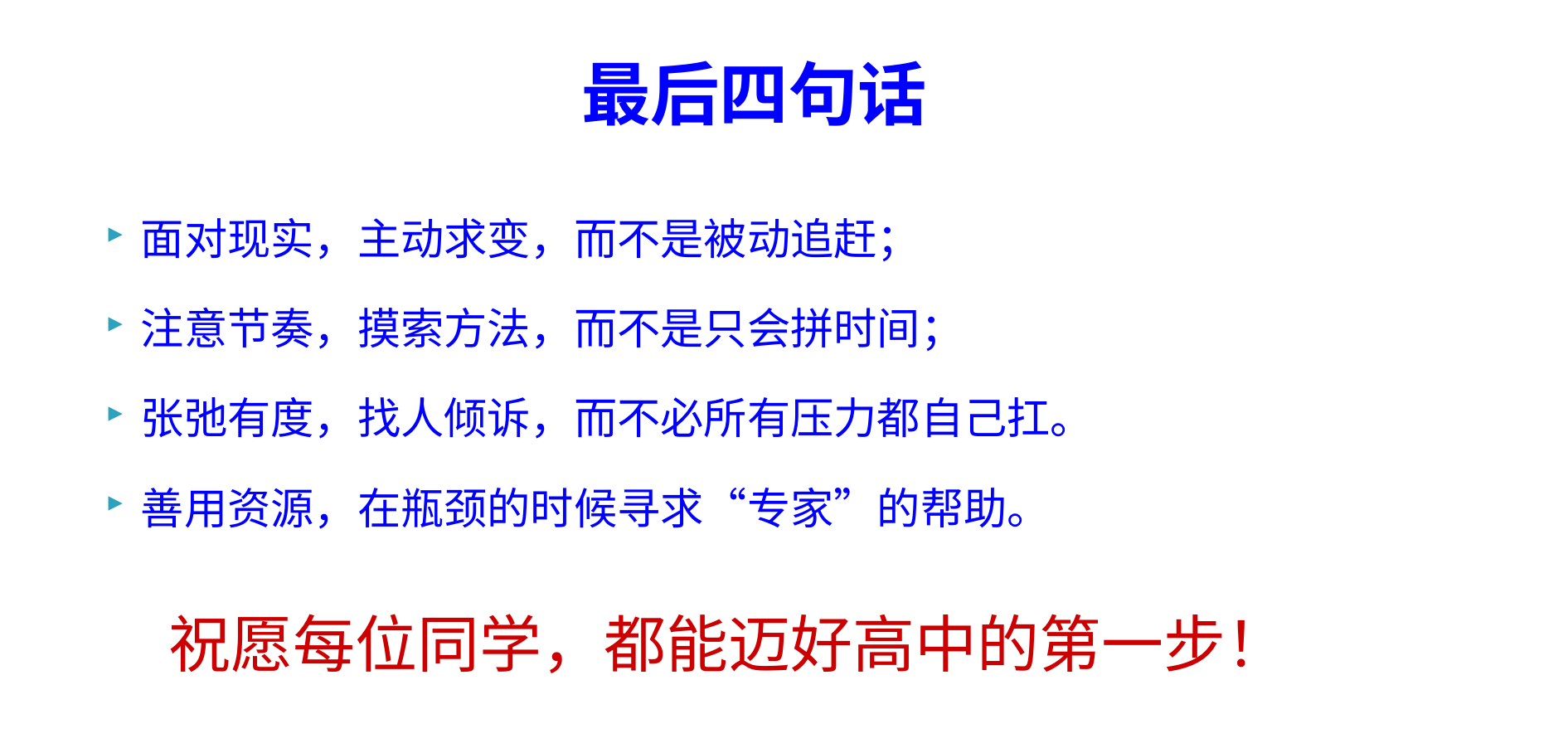

# 最后四句话
面对现实，主动求变，而不是被动追赶；
注意节奏，摸索方法，而不是只会拼时间；
张弛有度，找人倾诉，而不必所有压力都自己扛。
善用资源，在瓶颈的时候寻求“专家”的帮助。

祝愿每位同学，都能迈好高中的第一步！